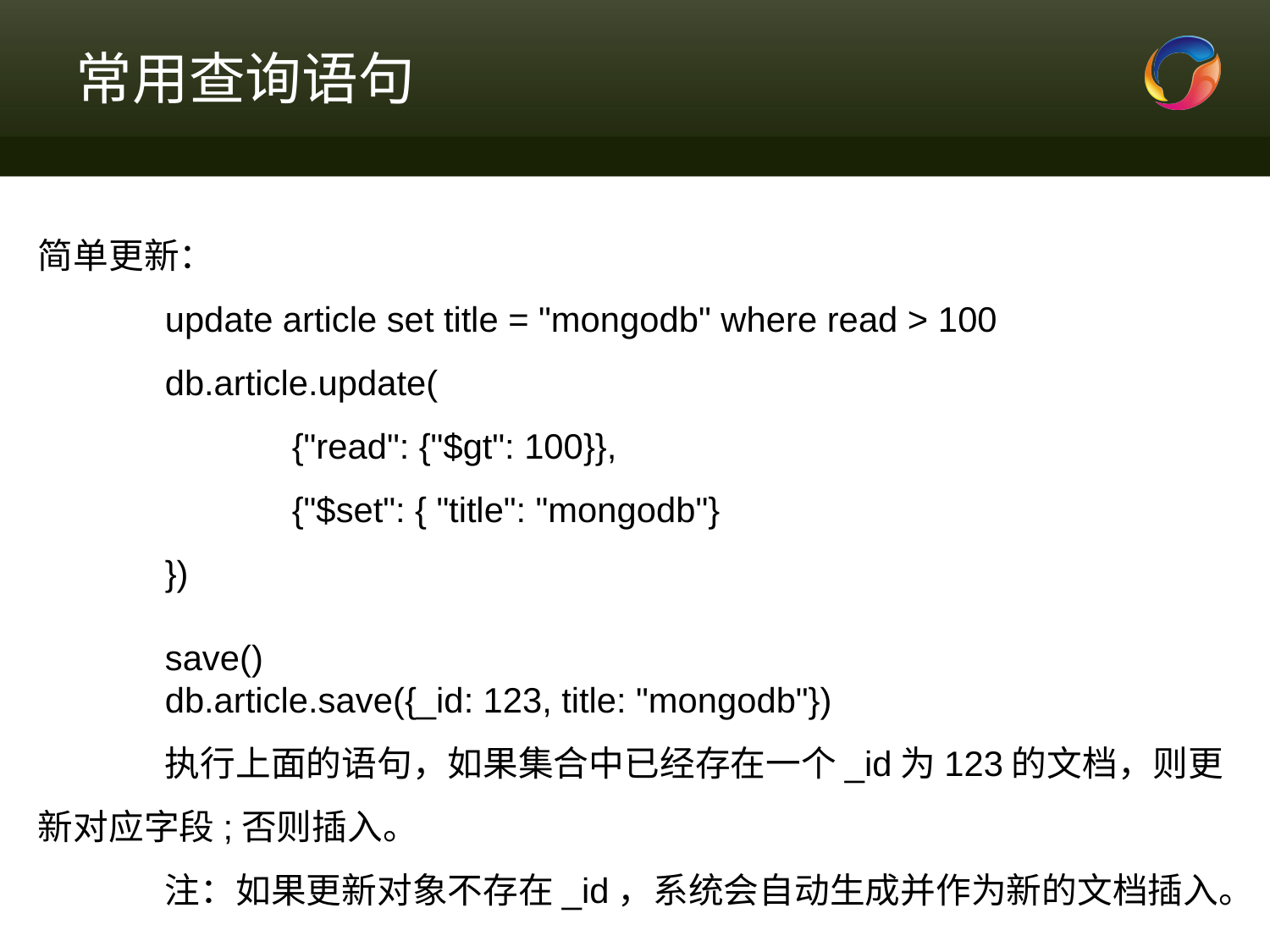

# 常用查询语句

简单更新：
	update article set title = "mongodb" where read > 100
	db.article.update(
		{"read": {"$gt": 100}},
		{"$set": { "title": "mongodb"}
	})

	save()
	db.article.save({_id: 123, title: "mongodb"})
	执行上面的语句，如果集合中已经存在一个_id为123的文档，则更新对应字段;否则插入。
	注：如果更新对象不存在_id，系统会自动生成并作为新的文档插入。